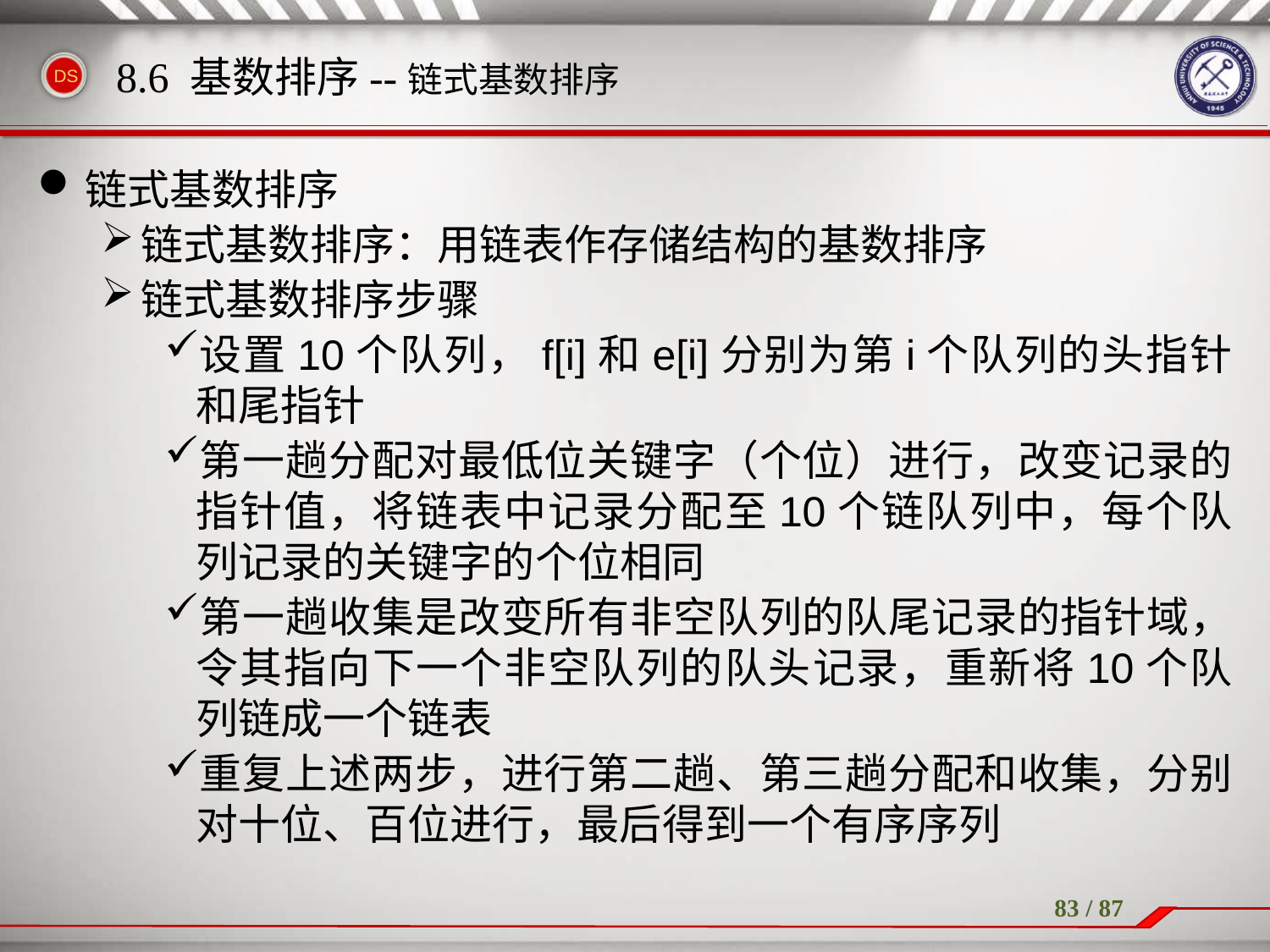

链式基数排序
链式基数排序：用链表作存储结构的基数排序
链式基数排序步骤
设置10个队列，f[i]和e[i]分别为第i个队列的头指针和尾指针
第一趟分配对最低位关键字（个位）进行，改变记录的指针值，将链表中记录分配至10个链队列中，每个队列记录的关键字的个位相同
第一趟收集是改变所有非空队列的队尾记录的指针域，令其指向下一个非空队列的队头记录，重新将10个队列链成一个链表
重复上述两步，进行第二趟、第三趟分配和收集，分别对十位、百位进行，最后得到一个有序序列
8.6 基数排序--链式基数排序